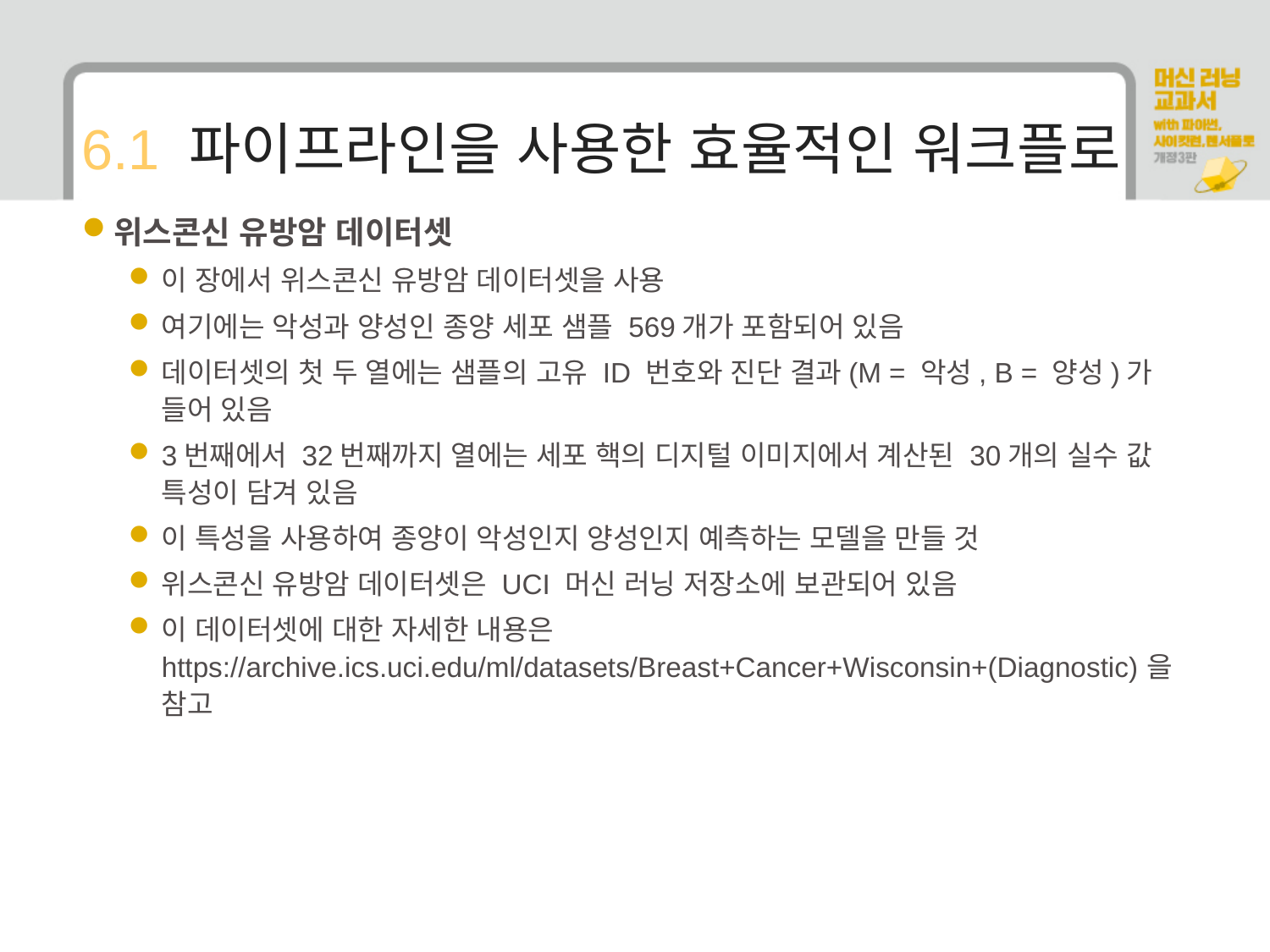

# 6.1 파이프라인을 사용한 효율적인 워크플로
위스콘신 유방암 데이터셋
이 장에서 위스콘신 유방암 데이터셋을 사용
여기에는 악성과 양성인 종양 세포 샘플 569개가 포함되어 있음
데이터셋의 첫 두 열에는 샘플의 고유 ID 번호와 진단 결과(M = 악성, B = 양성)가 들어 있음
3번째에서 32번째까지 열에는 세포 핵의 디지털 이미지에서 계산된 30개의 실수 값 특성이 담겨 있음
이 특성을 사용하여 종양이 악성인지 양성인지 예측하는 모델을 만들 것
위스콘신 유방암 데이터셋은 UCI 머신 러닝 저장소에 보관되어 있음
이 데이터셋에 대한 자세한 내용은 https://archive.ics.uci.edu/ml/datasets/Breast+Cancer+Wisconsin+(Diagnostic)을 참고